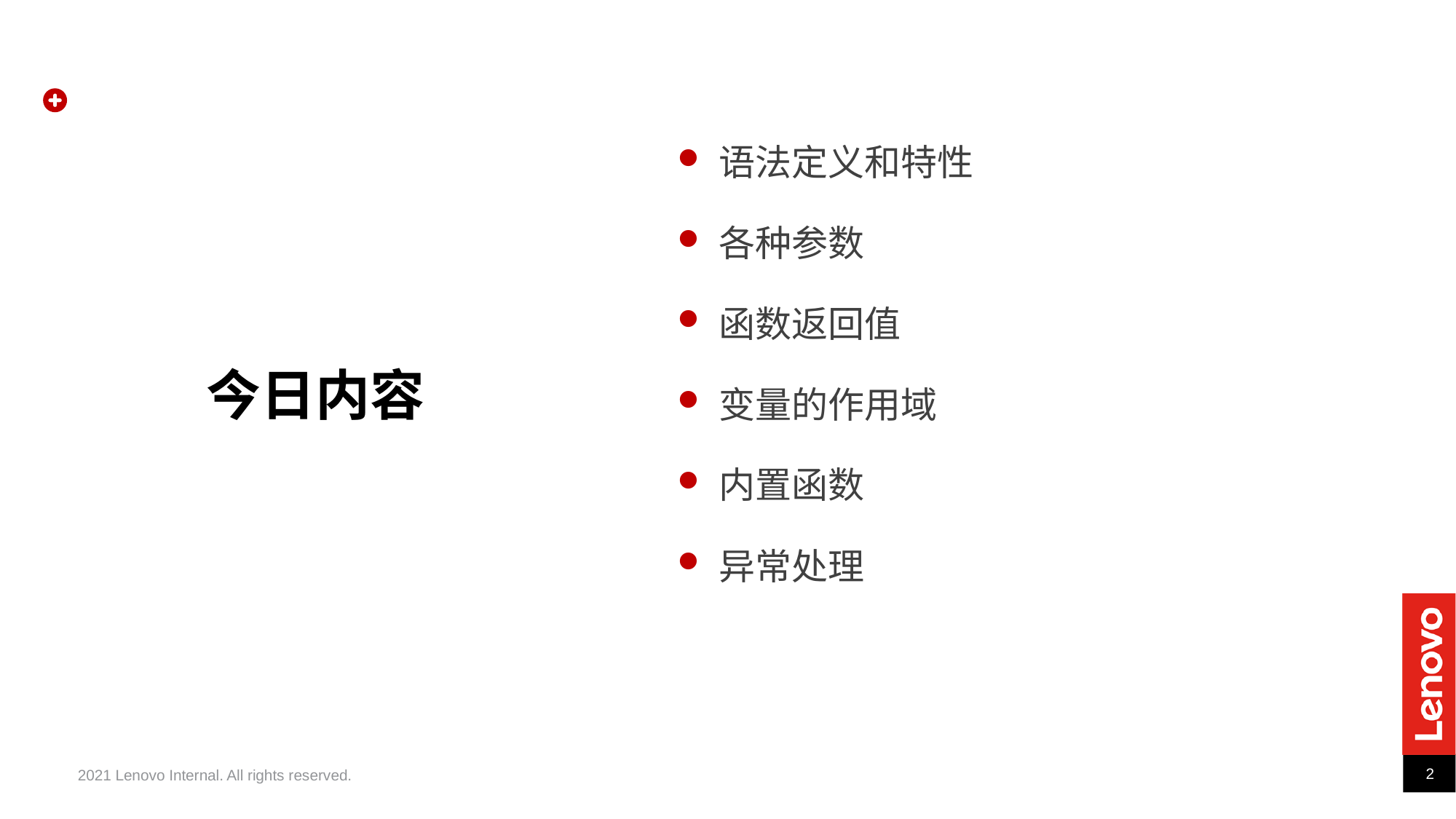

语法定义和特性
各种参数
函数返回值
变量的作用域
内置函数
异常处理
# 今日内容